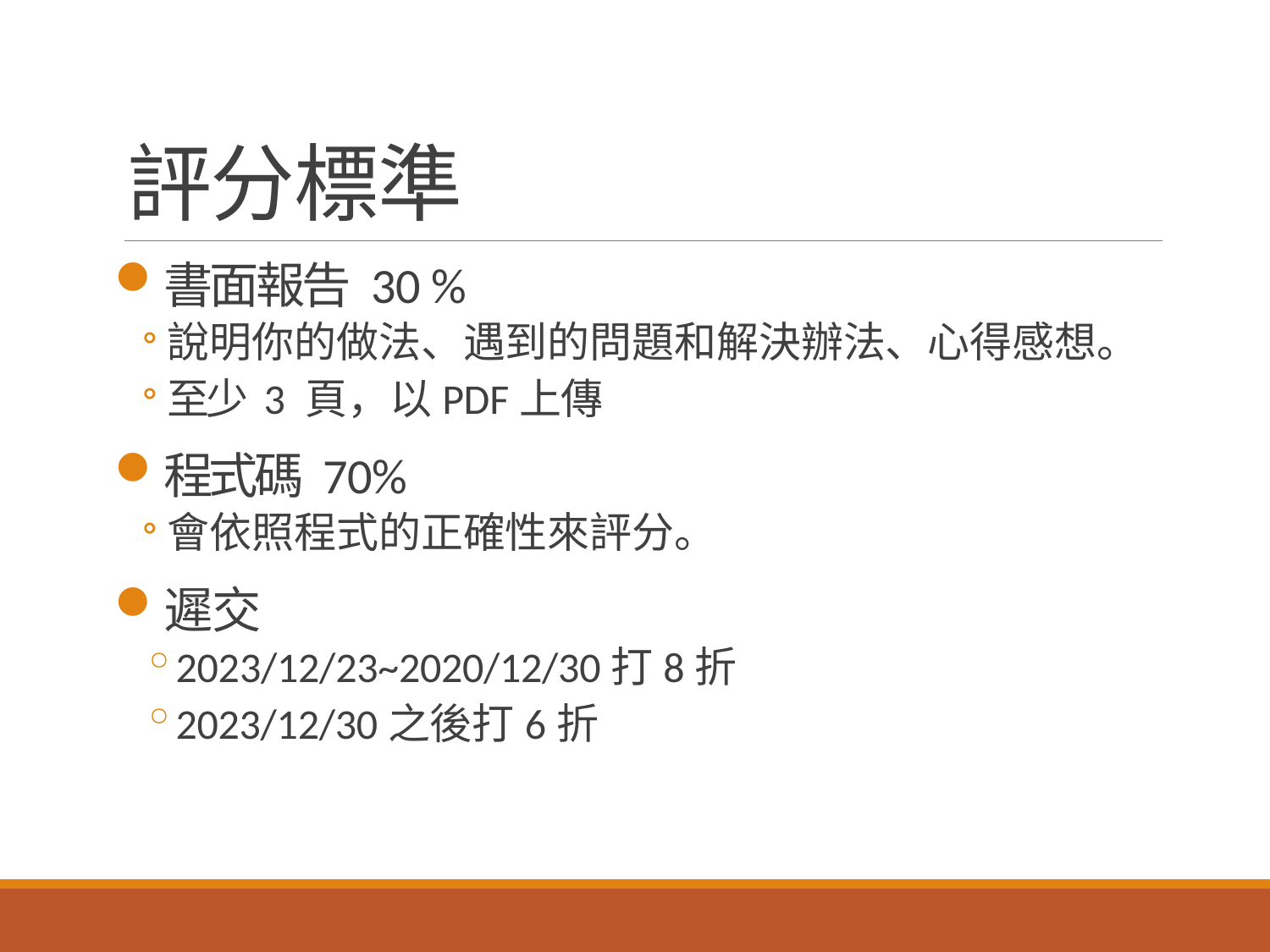

# 評分標準
書面報告 30 %
說明你的做法、遇到的問題和解決辦法、心得感想。
至少 3 頁，以PDF上傳
程式碼 70%
會依照程式的正確性來評分。
遲交
2023/12/23~2020/12/30打8折
2023/12/30之後打6折